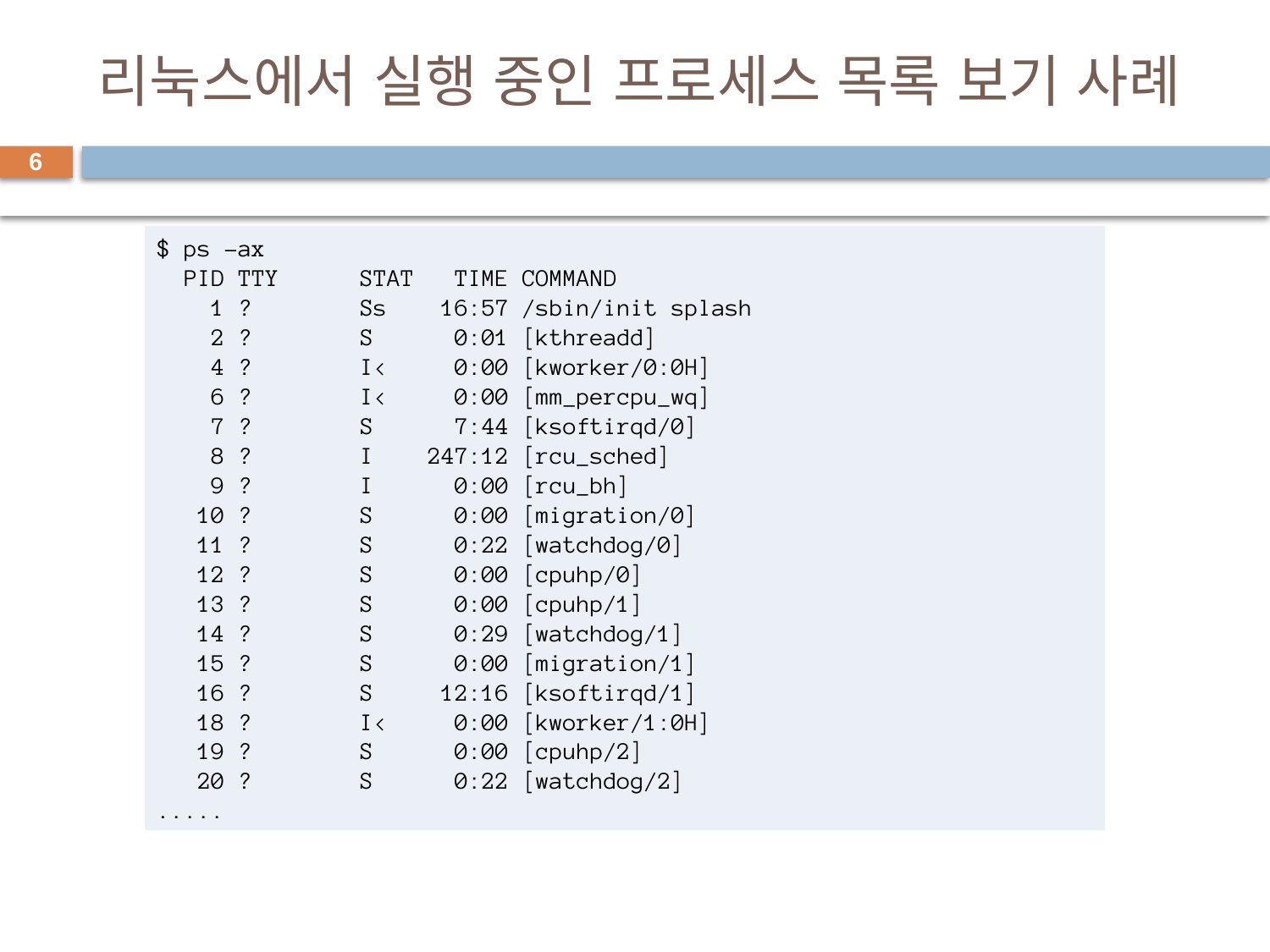

# 리눅스에서 실행 중인 프로세스 목록 보기 사례
6
$ ps -ax
  PID TTY      STAT   TIME COMMAND
    1 ?        Ss    16:57 /sbin/init splash
    2 ?        S      0:01 [kthreadd]
    4 ?        I<     0:00 [kworker/0:0H]
    6 ?        I<     0:00 [mm_percpu_wq]
    7 ?        S      7:44 [ksoftirqd/0]
    8 ?        I    247:12 [rcu_sched]
    9 ?        I      0:00 [rcu_bh]
   10 ?        S      0:00 [migration/0]
   11 ?        S      0:22 [watchdog/0]
   12 ?        S      0:00 [cpuhp/0]
   13 ?        S      0:00 [cpuhp/1]
   14 ?        S      0:29 [watchdog/1]
   15 ?        S      0:00 [migration/1]
   16 ?        S     12:16 [ksoftirqd/1]
   18 ?        I<     0:00 [kworker/1:0H]
   19 ?        S      0:00 [cpuhp/2]
   20 ?        S      0:22 [watchdog/2]
.....